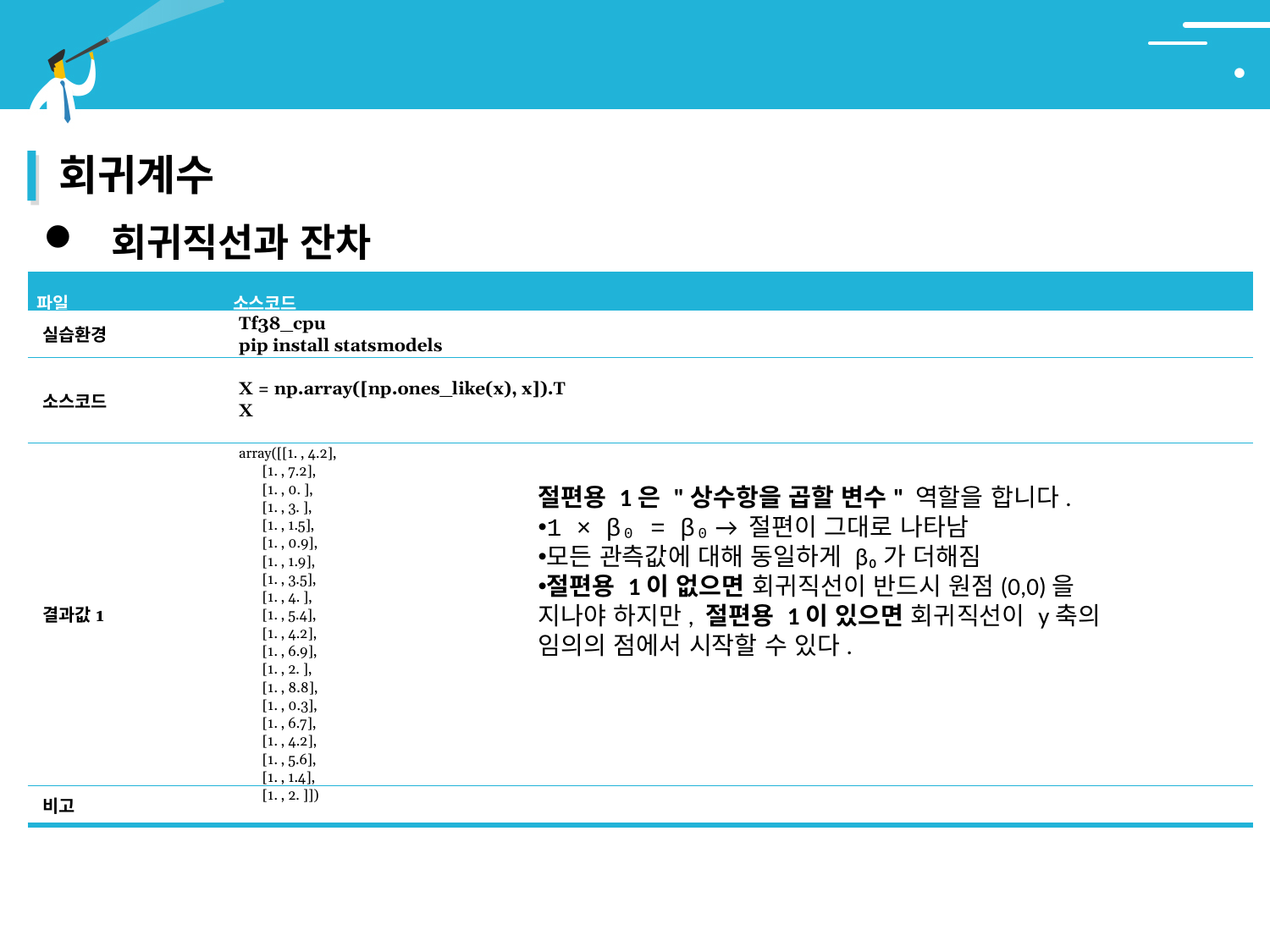

# 3. 최적 회귀
회귀계수

 회귀직선과 잔차
| 파일 | 소스코드 |
| --- | --- |
| 실습환경 | Tf38\_cpu pip install statsmodels |
| 소스코드 | X = np.array([np.ones\_like(x), x]).T X |
| 결과값1 | array([[1. , 4.2], [1. , 7.2], [1. , 0. ], [1. , 3. ], [1. , 1.5], [1. , 0.9], [1. , 1.9], [1. , 3.5], [1. , 4. ], [1. , 5.4], [1. , 4.2], [1. , 6.9], [1. , 2. ], [1. , 8.8], [1. , 0.3], [1. , 6.7], [1. , 4.2], [1. , 5.6], [1. , 1.4], [1. , 2. ]]) |
| 비고 |  |
절편용 1은 "상수항을 곱할 변수" 역할을 합니다.
1 × β₀ = β₀ → 절편이 그대로 나타남
모든 관측값에 대해 동일하게 β₀가 더해짐
절편용 1이 없으면 회귀직선이 반드시 원점(0,0)을 지나야 하지만, 절편용 1이 있으면 회귀직선이 y축의 임의의 점에서 시작할 수 있다.